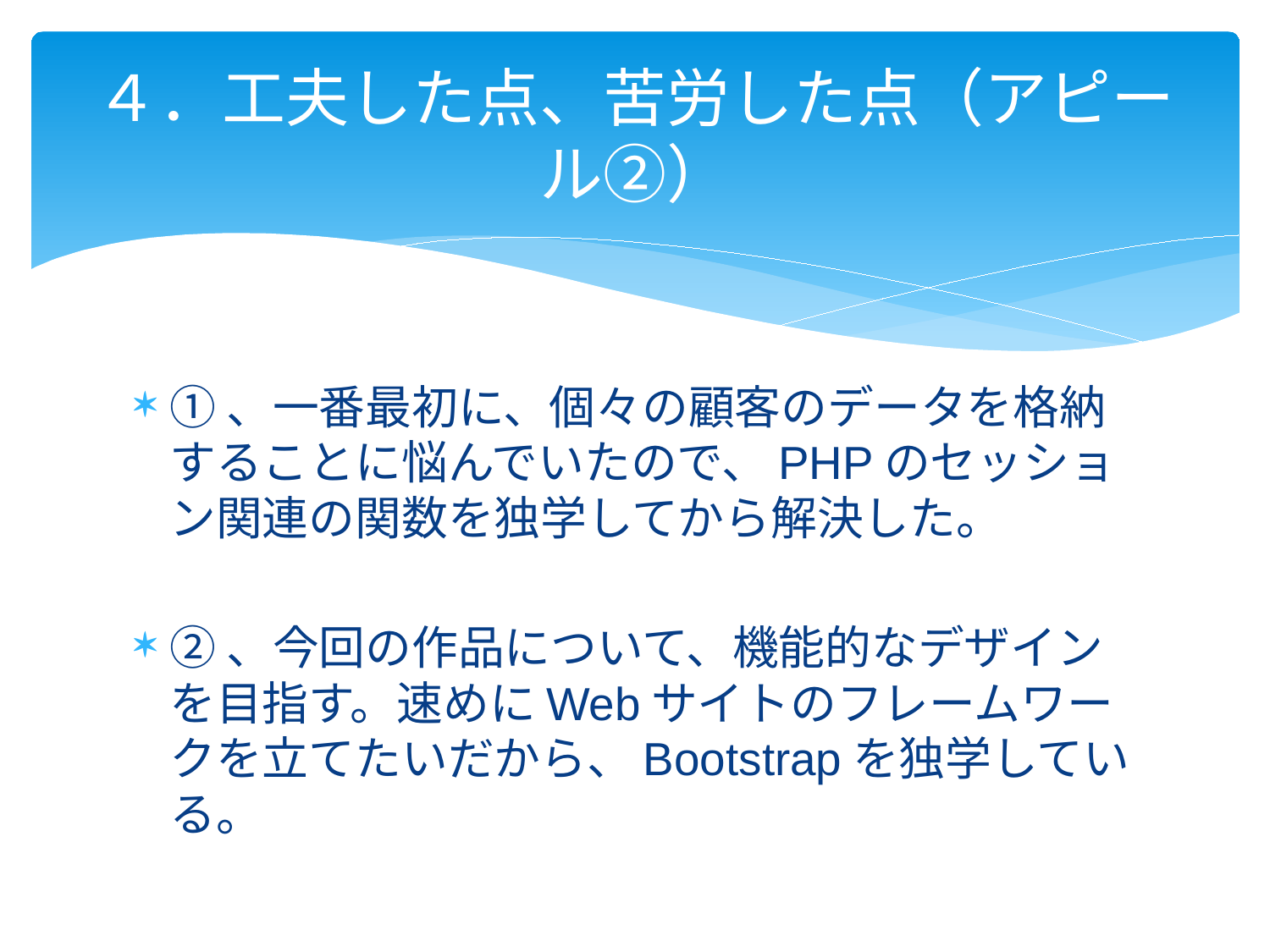

# ４．工夫した点、苦労した点（アピール②）
①、一番最初に、個々の顧客のデータを格納することに悩んでいたので、PHPのセッション関連の関数を独学してから解決した。

②、今回の作品について、機能的なデザインを目指す。速めにWebサイトのフレームワークを立てたいだから、Bootstrapを独学している。